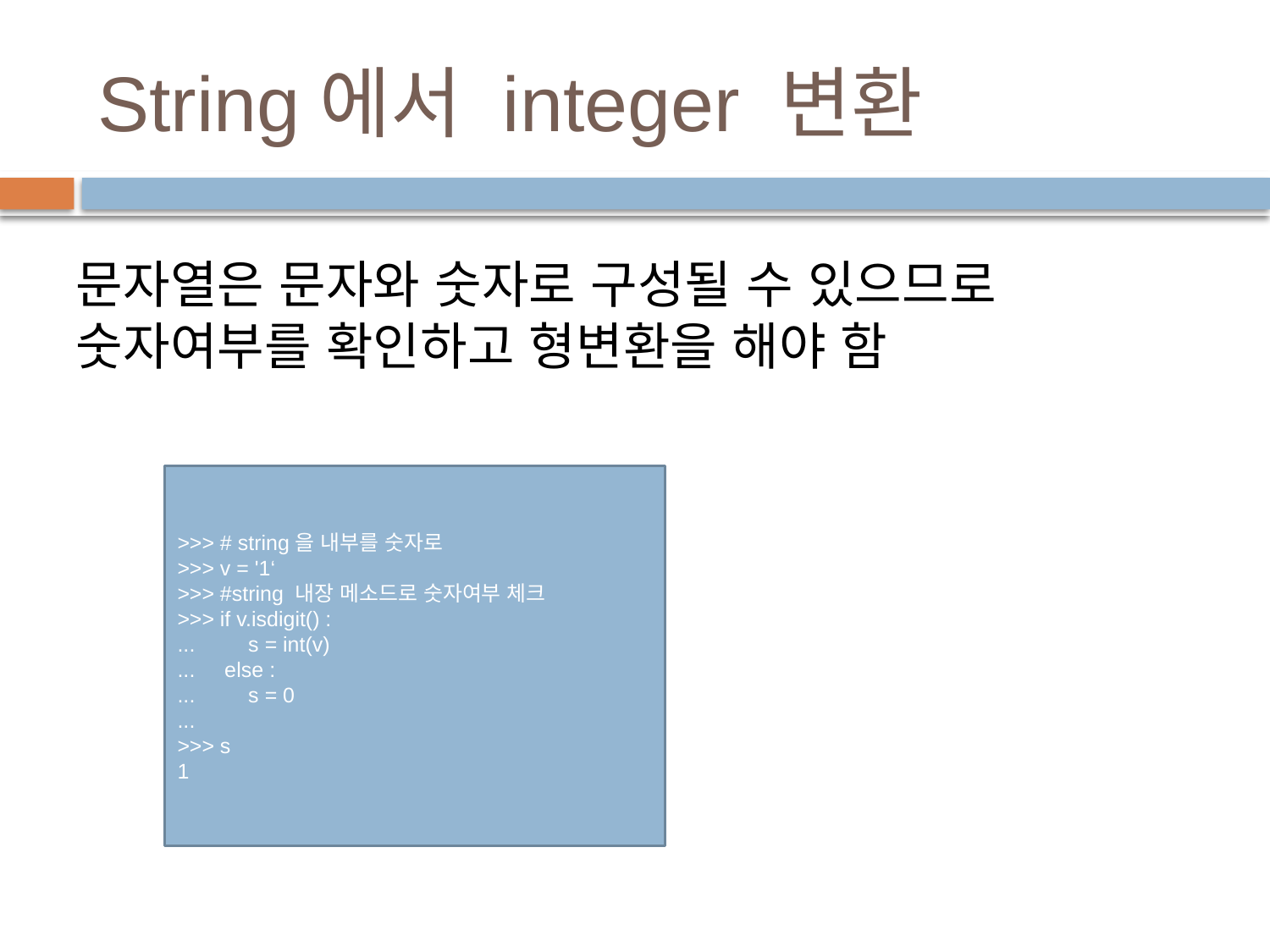

# String에서 integer 변환
문자열은 문자와 숫자로 구성될 수 있으므로 숫자여부를 확인하고 형변환을 해야 함
>>> # string을 내부를 숫자로
>>> v = '1‘
>>> #string 내장 메소드로 숫자여부 체크
>>> if v.isdigit() :
...         s = int(v)
...     else :
...         s = 0
...
>>> s
1